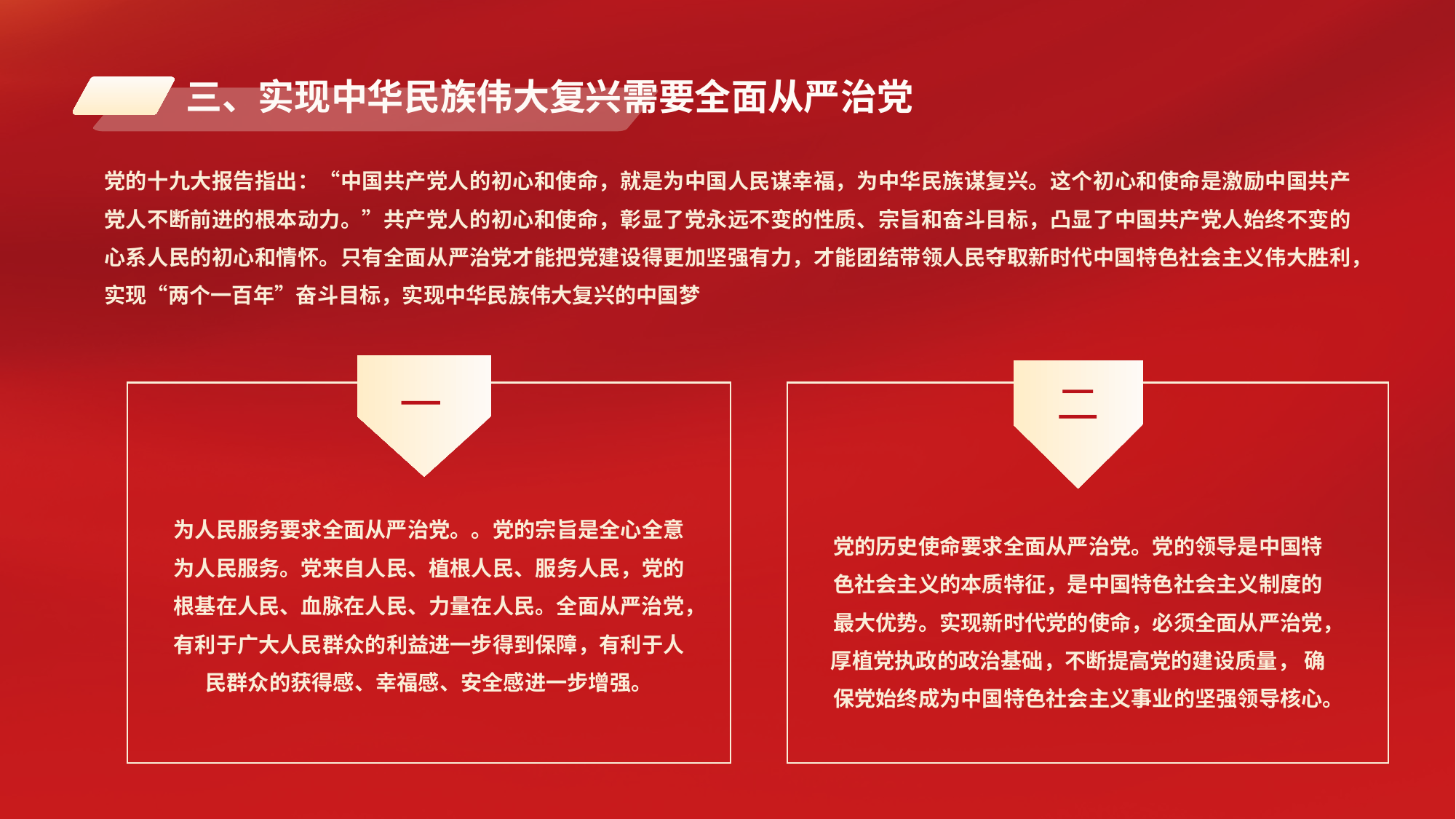

三、实现中华民族伟大复兴需要全面从严治党

党的十九大报告指出：“中国共产党人的初心和使命，就是为中国人民谋幸福，为中华民族谋复兴。这个初心和使命是激励中国共产党人不断前进的根本动力。”共产党人的初心和使命，彰显了党永远不变的性质、宗旨和奋斗目标，凸显了中国共产党人始终不变的心系人民的初心和情怀。只有全面从严治党才能把党建设得更加坚强有力，才能团结带领人民夺取新时代中国特色社会主义伟大胜利，实现“两个一百年”奋斗目标，实现中华民族伟大复兴的中国梦
一

为人民服务要求全面从严治党。。党的宗旨是全心全意为人民服务。党来自人民、植根人民、服务人民，党的根基在人民、血脉在人民、力量在人民。全面从严治党，有利于广大人民群众的利益进一步得到保障，有利于人民群众的获得感、幸福感、安全感进一步增强。
二

党的历史使命要求全面从严治党。党的领导是中国特色社会主义的本质特征，是中国特色社会主义制度的最大优势。实现新时代党的使命，必须全面从严治党，厚植党执政的政治基础，不断提高党的建设质量， 确保党始终成为中国特色社会主义事业的坚强领导核心。